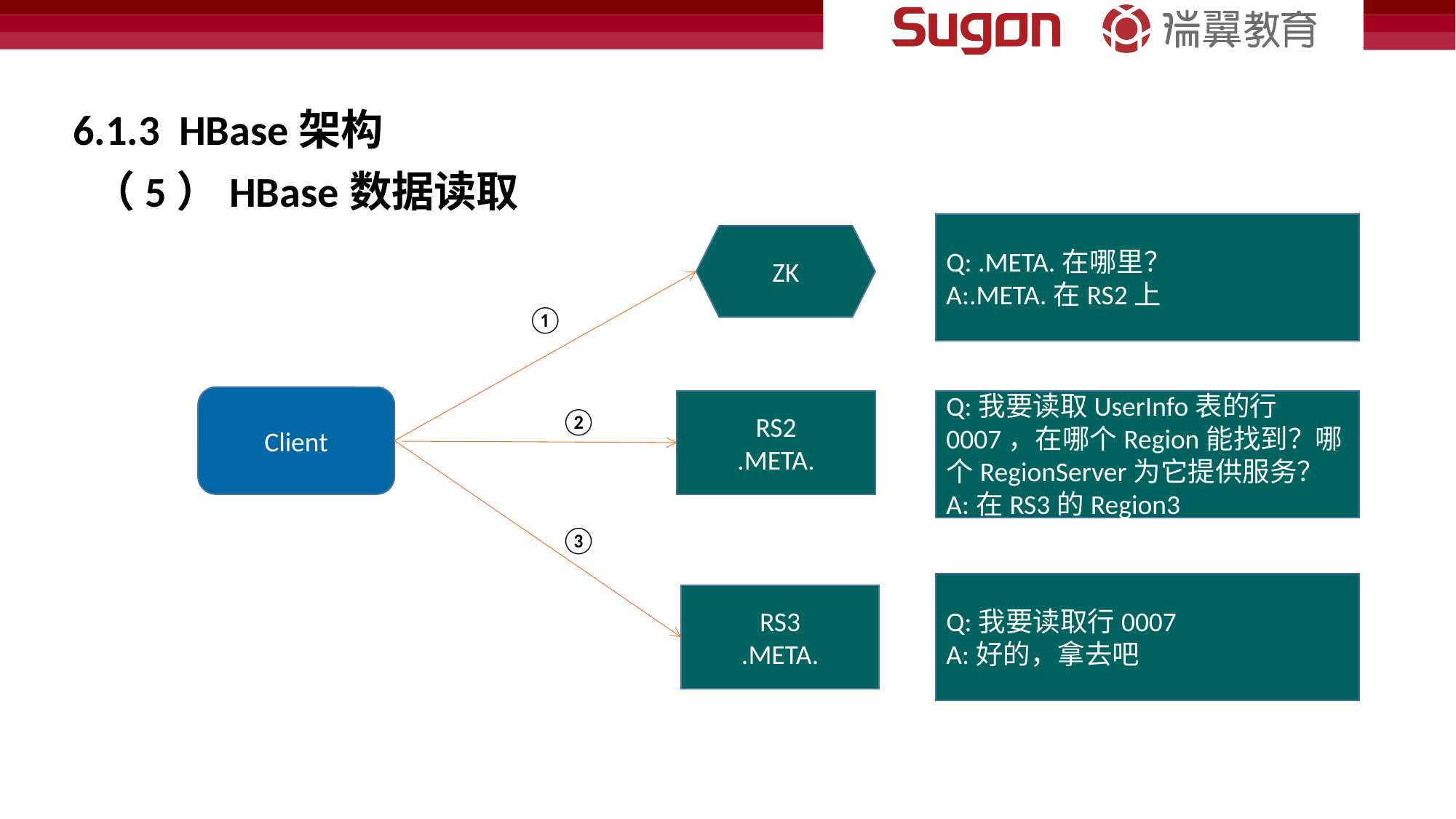

6.1.3  HBase架构
（5）HBase数据读取
Q: .META.在哪里？
A:.META.在RS2上
ZK
①
Client
RS2
.META.
Q:我要读取UserInfo表的行0007，在哪个Region能找到？哪个RegionServer为它提供服务？
A:在RS3的Region3
②
③
Q:我要读取行0007
A:好的，拿去吧
RS3
.META.